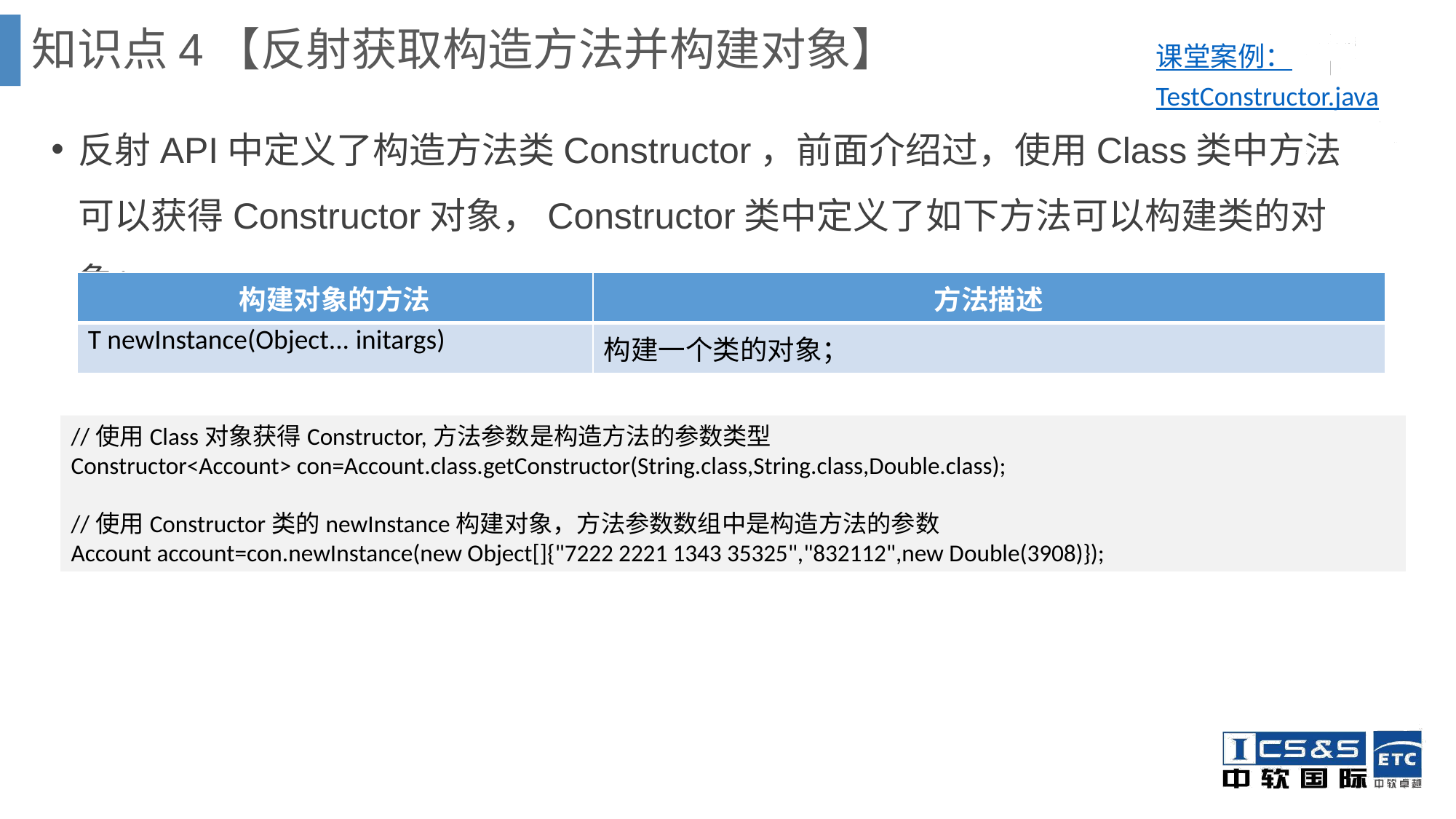

知识点4【反射获取构造方法并构建对象】
课堂案例：TestConstructor.java
反射API中定义了构造方法类Constructor，前面介绍过，使用Class类中方法可以获得Constructor对象，Constructor类中定义了如下方法可以构建类的对象：

| 构建对象的方法 | 方法描述 |
| --- | --- |
| T newInstance(Object... initargs) | 构建一个类的对象； |
//使用Class对象获得Constructor,方法参数是构造方法的参数类型
Constructor<Account> con=Account.class.getConstructor(String.class,String.class,Double.class);

//使用Constructor类的newInstance构建对象，方法参数数组中是构造方法的参数
Account account=con.newInstance(new Object[]{"7222 2221 1343 35325","832112",new Double(3908)});